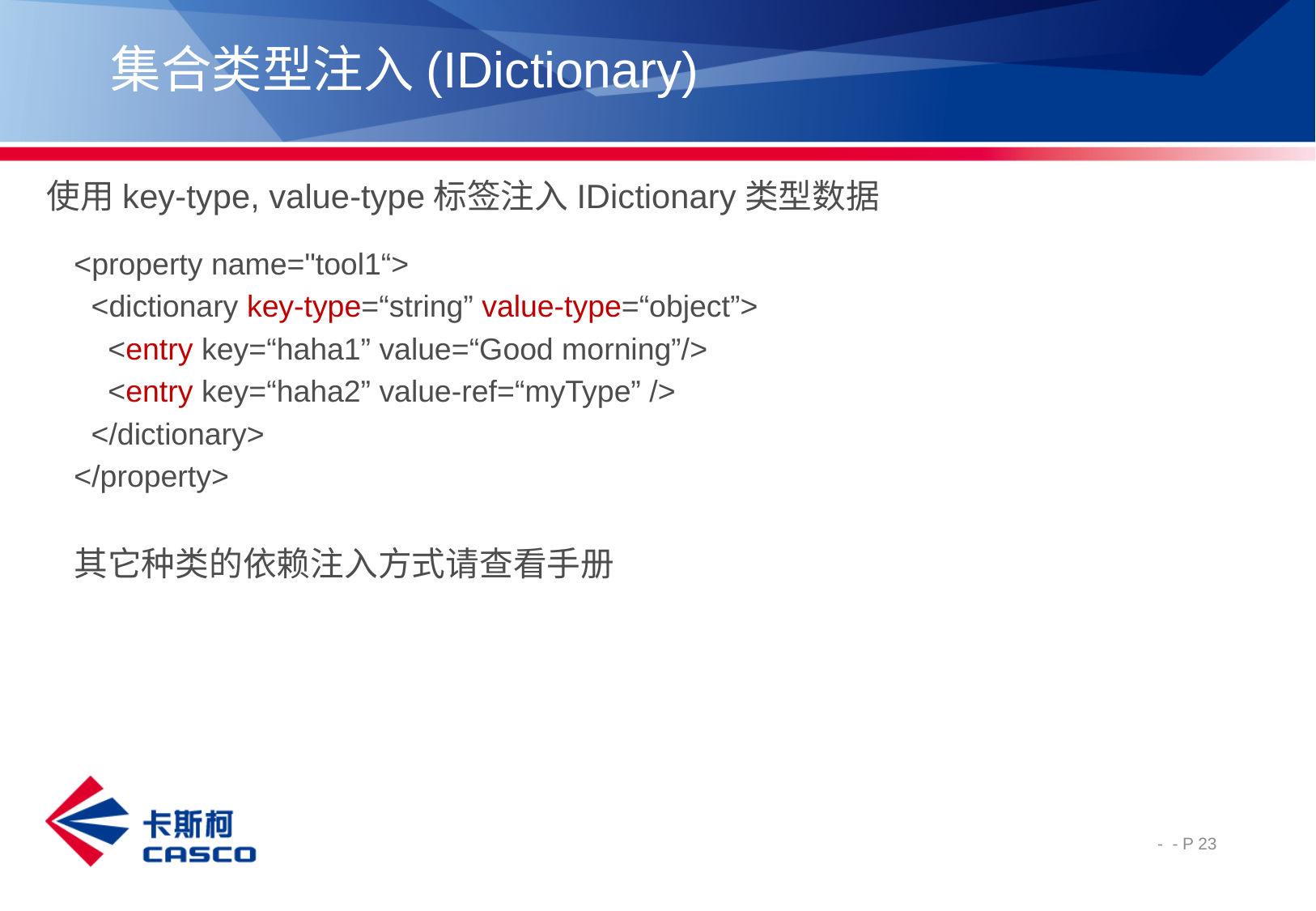

# 集合类型注入(IDictionary)
使用key-type, value-type标签注入IDictionary类型数据
<property name="tool1“>
  <dictionary key-type=“string” value-type=“object”>
    <entry key=“haha1” value=“Good morning”/>
    <entry key=“haha2” value-ref=“myType” />
  </dictionary>
</property>

其它种类的依赖注入方式请查看手册

 -  - P 23